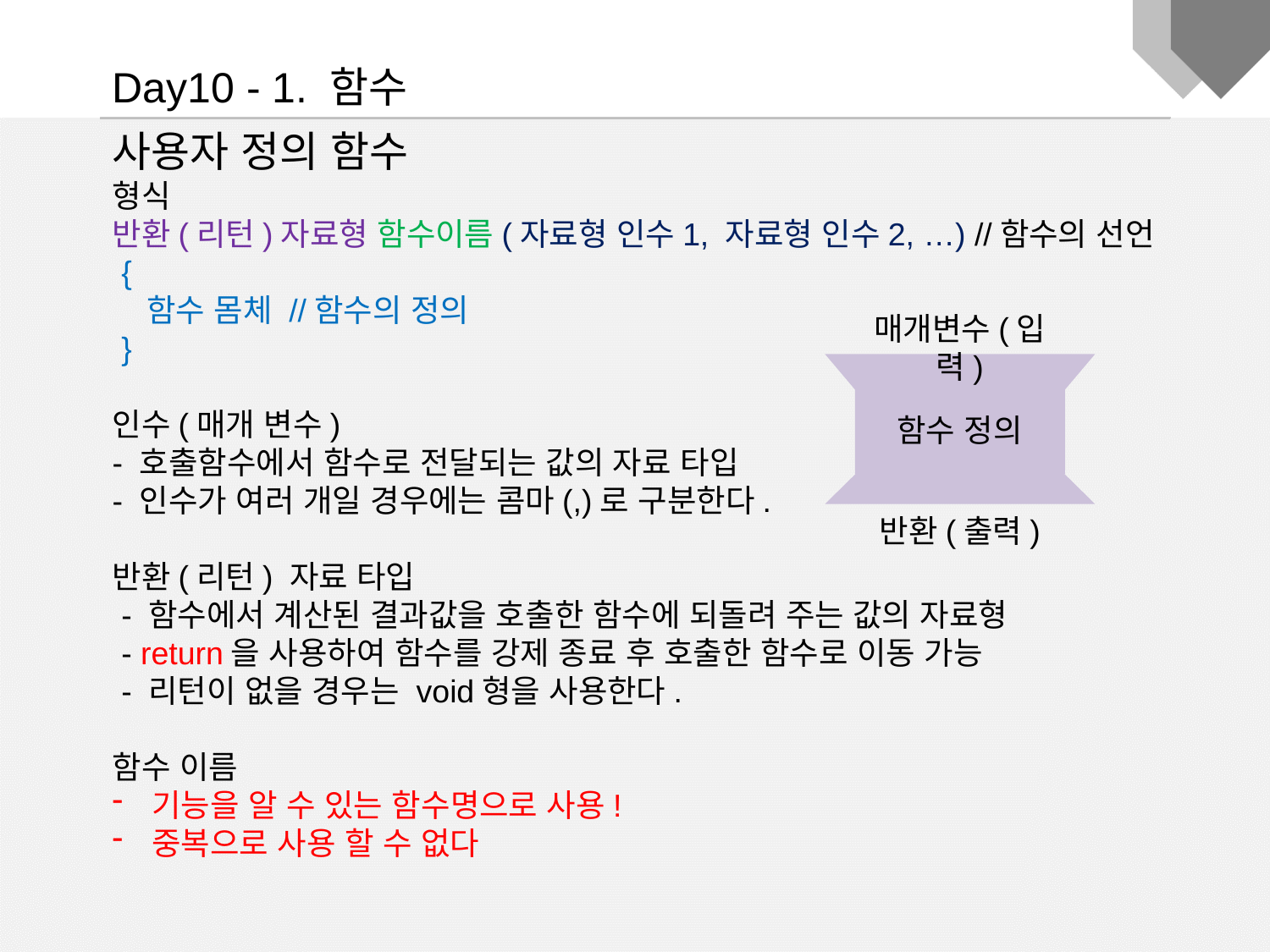

Day10 - 1. 함수
사용자 정의 함수
형식
반환(리턴)자료형 함수이름(자료형 인수1, 자료형 인수2, …) //함수의 선언
 {
   함수 몸체 //함수의 정의
 }

인수(매개 변수)
- 호출함수에서 함수로 전달되는 값의 자료 타입
- 인수가 여러 개일 경우에는 콤마(,)로 구분한다.

반환(리턴) 자료 타입
 - 함수에서 계산된 결과값을 호출한 함수에 되돌려 주는 값의 자료형
 - return을 사용하여 함수를 강제 종료 후 호출한 함수로 이동 가능
 - 리턴이 없을 경우는 void형을 사용한다.

함수 이름
기능을 알 수 있는 함수명으로 사용!
중복으로 사용 할 수 없다
매개변수(입력)

함수 정의

반환(출력)